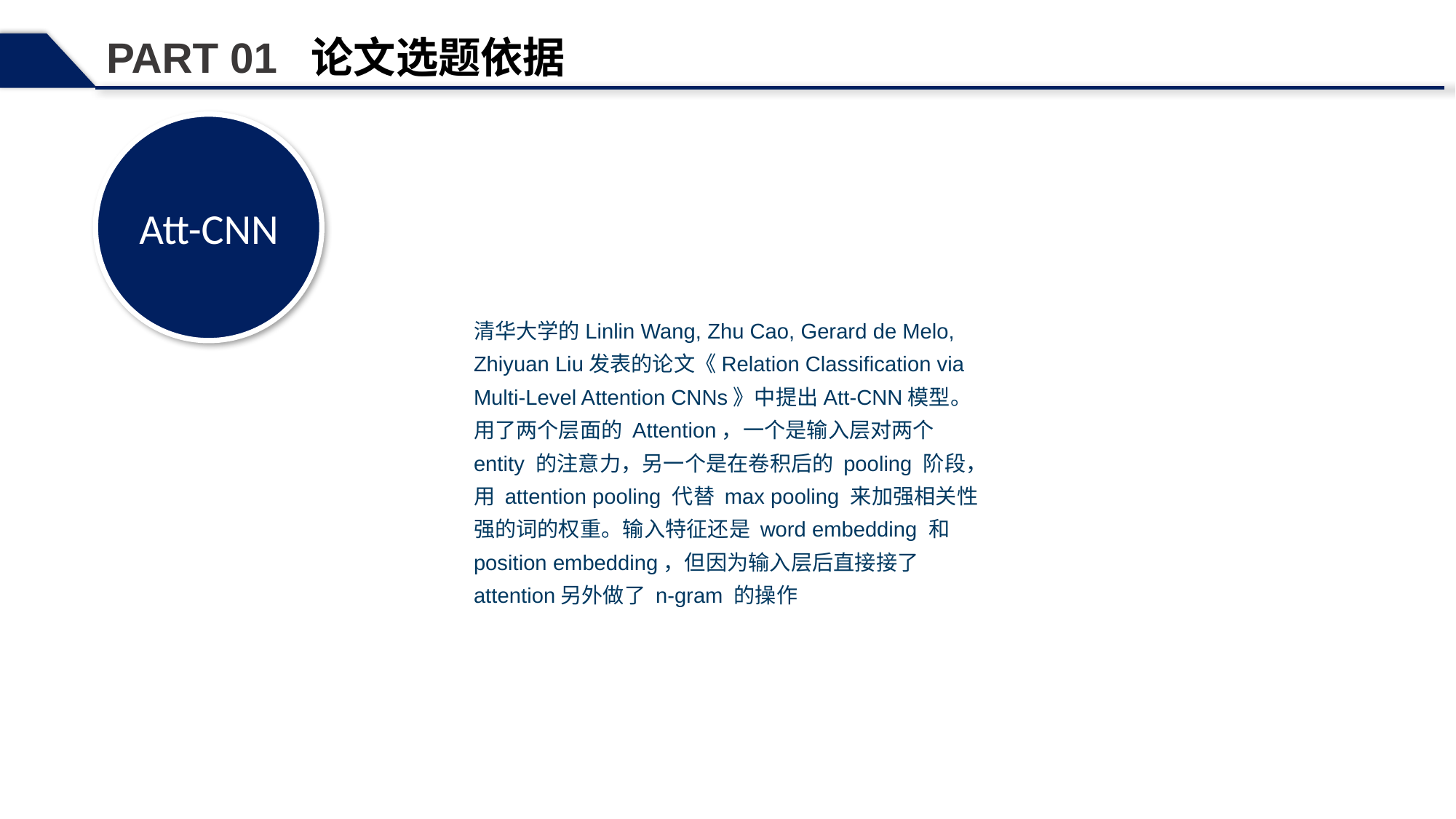

PART 01  论文选题依据

Att-CNN
清华大学的Linlin Wang, Zhu Cao, Gerard de Melo, Zhiyuan Liu发表的论文《Relation Classification via Multi-Level Attention CNNs》中提出Att-CNN模型。用了两个层面的 Attention，一个是输入层对两个 entity 的注意力，另一个是在卷积后的 pooling 阶段，用 attention pooling 代替 max pooling 来加强相关性强的词的权重。输入特征还是 word embedding 和 position embedding，但因为输入层后直接接了 attention另外做了 n-gram 的操作